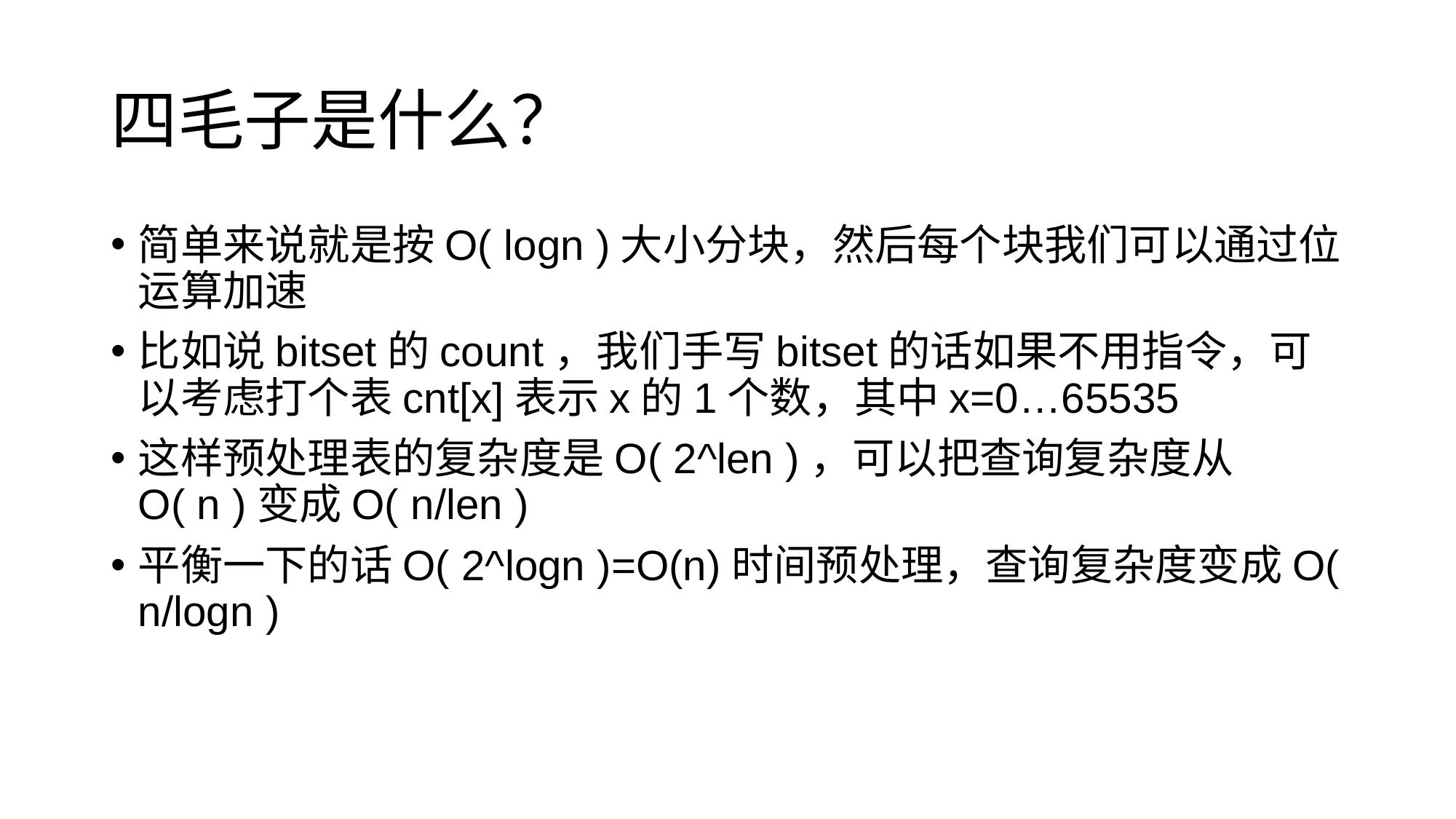

# 四毛子是什么？
简单来说就是按O( logn )大小分块，然后每个块我们可以通过位运算加速
比如说bitset的count，我们手写bitset的话如果不用指令，可以考虑打个表cnt[x]表示x的1个数，其中x=0…65535
这样预处理表的复杂度是O( 2^len )，可以把查询复杂度从O( n )变成O( n/len )
平衡一下的话O( 2^logn )=O(n)时间预处理，查询复杂度变成O( n/logn )